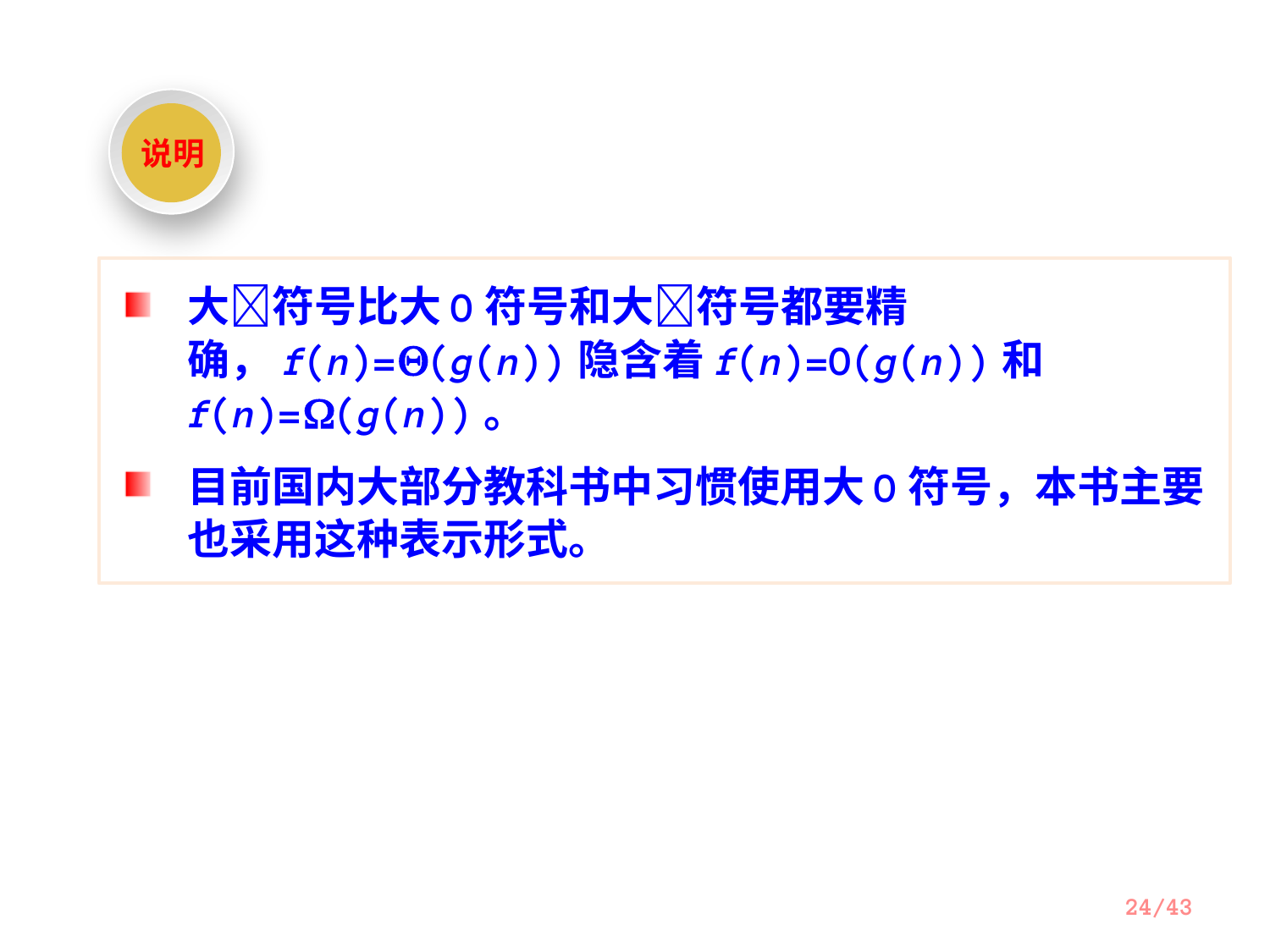

说明
大Θ符号比大O符号和大Ω符号都要精确，f(n)=Θ(g(n))隐含着f(n)=O(g(n))和f(n)=Ω(g(n))。
目前国内大部分教科书中习惯使用大O符号，本书主要也采用这种表示形式。
24/43